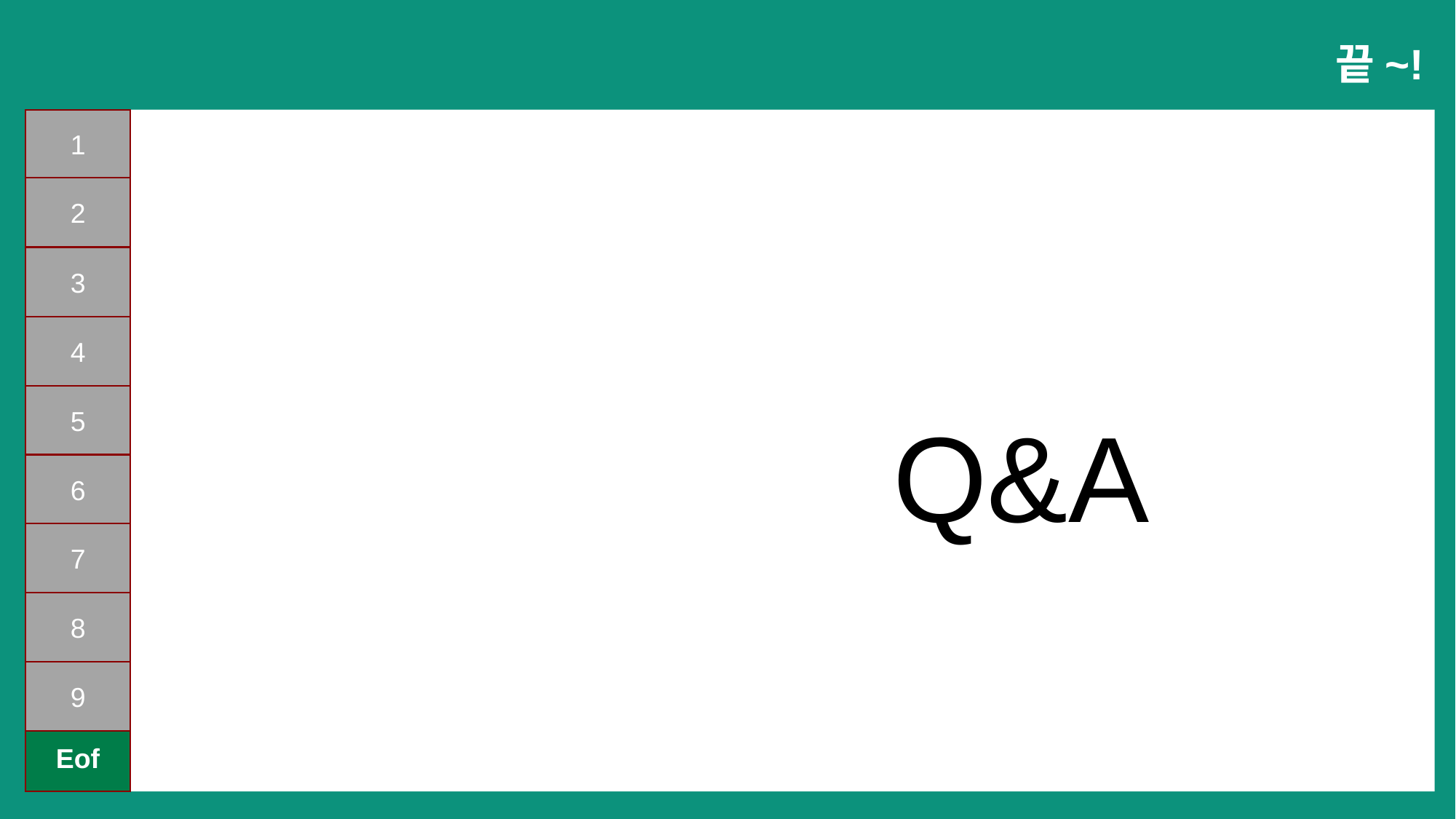

끝~!
1
2
3
4
5
6
7

1
2
3
4
5
6
8
Q&A
7
9
Eof
Eof